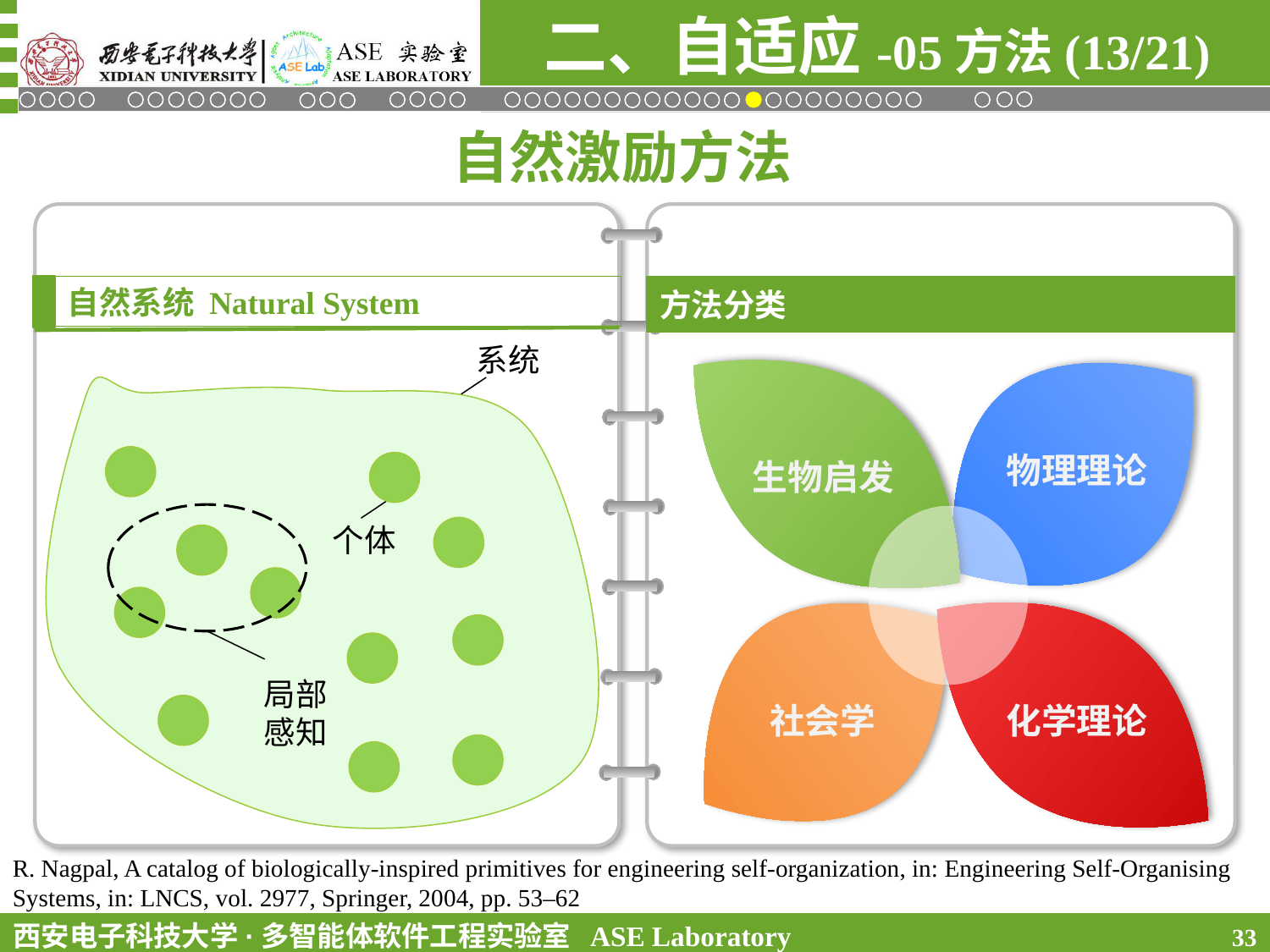

二、自适应-05方法(13/21)

自然激励方法

方法分类

物理理论
生物启发

社会学
化学理论

自然系统 Natural System

系统

个体

局部
感知

R. Nagpal, A catalog of biologically-inspired primitives for engineering self-organization, in: Engineering Self-Organising Systems, in: LNCS, vol. 2977, Springer, 2004, pp. 53–62
33